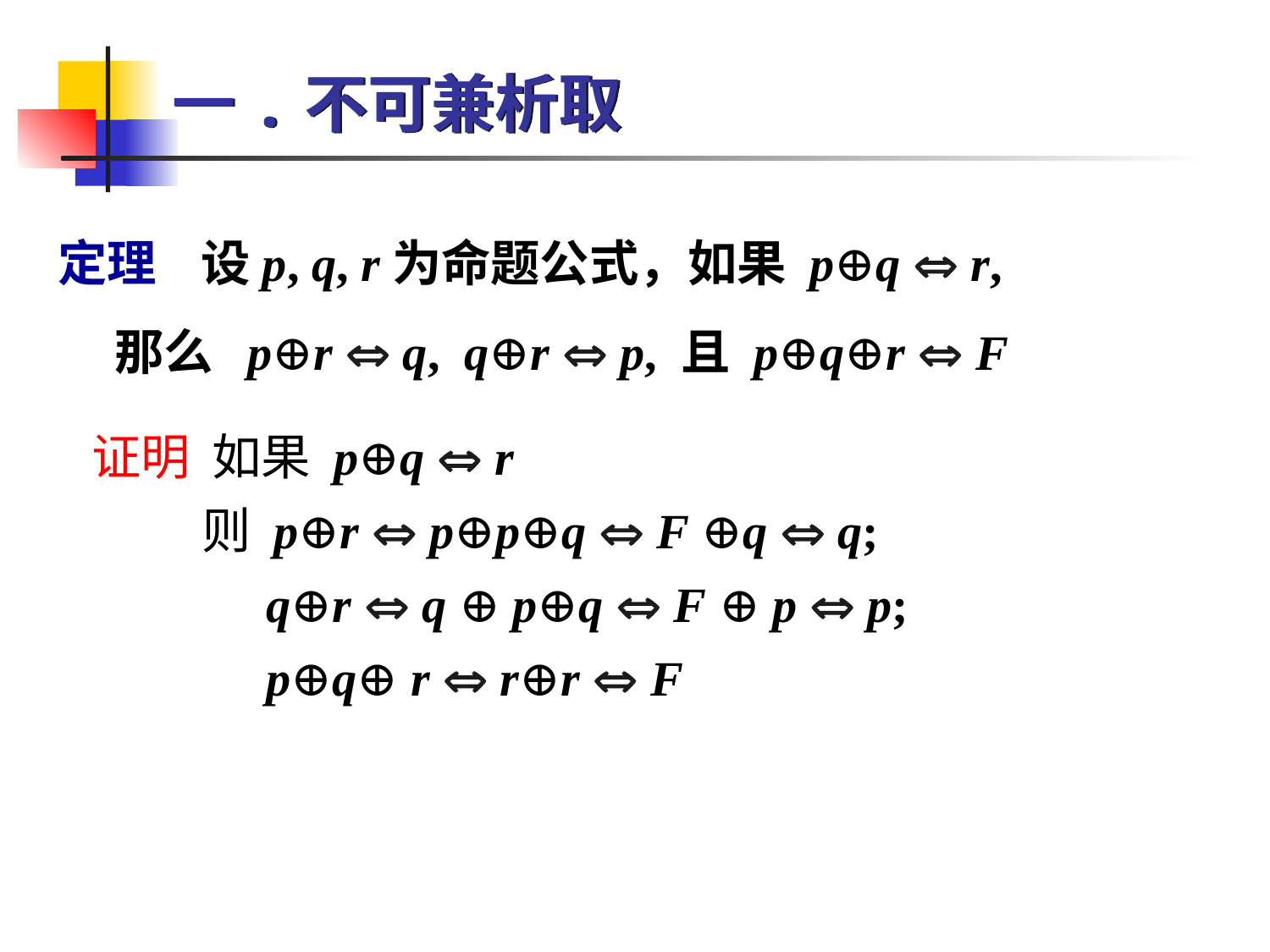

# 一.不可兼析取
定理    设p, q, r为命题公式，如果 p⊕q ⇔ r,
    那么  p⊕r ⇔ q,  q⊕r ⇔ p, 且 p⊕q⊕r ⇔ F
  证明  如果 p⊕q ⇔ r
            则 p⊕r ⇔ p⊕p⊕q ⇔ F ⊕q ⇔ q;
                 q⊕r ⇔ q ⊕ p⊕q ⇔ F ⊕ p ⇔ p;
                 p⊕q⊕ r ⇔ r⊕r ⇔ F